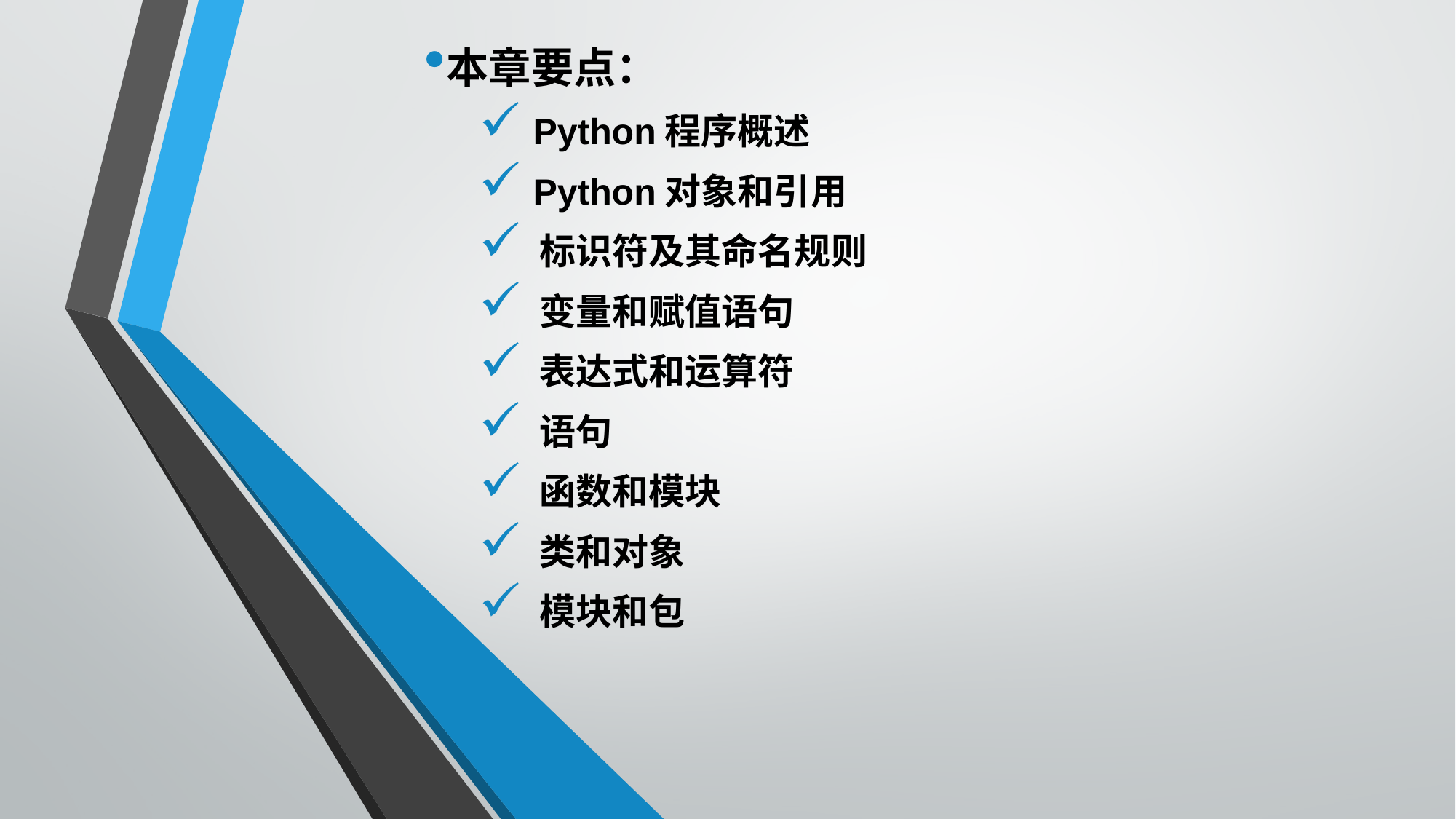

本章要点：
 Python程序概述
 Python对象和引用
 标识符及其命名规则
 变量和赋值语句
 表达式和运算符
 语句
 函数和模块
 类和对象
 模块和包